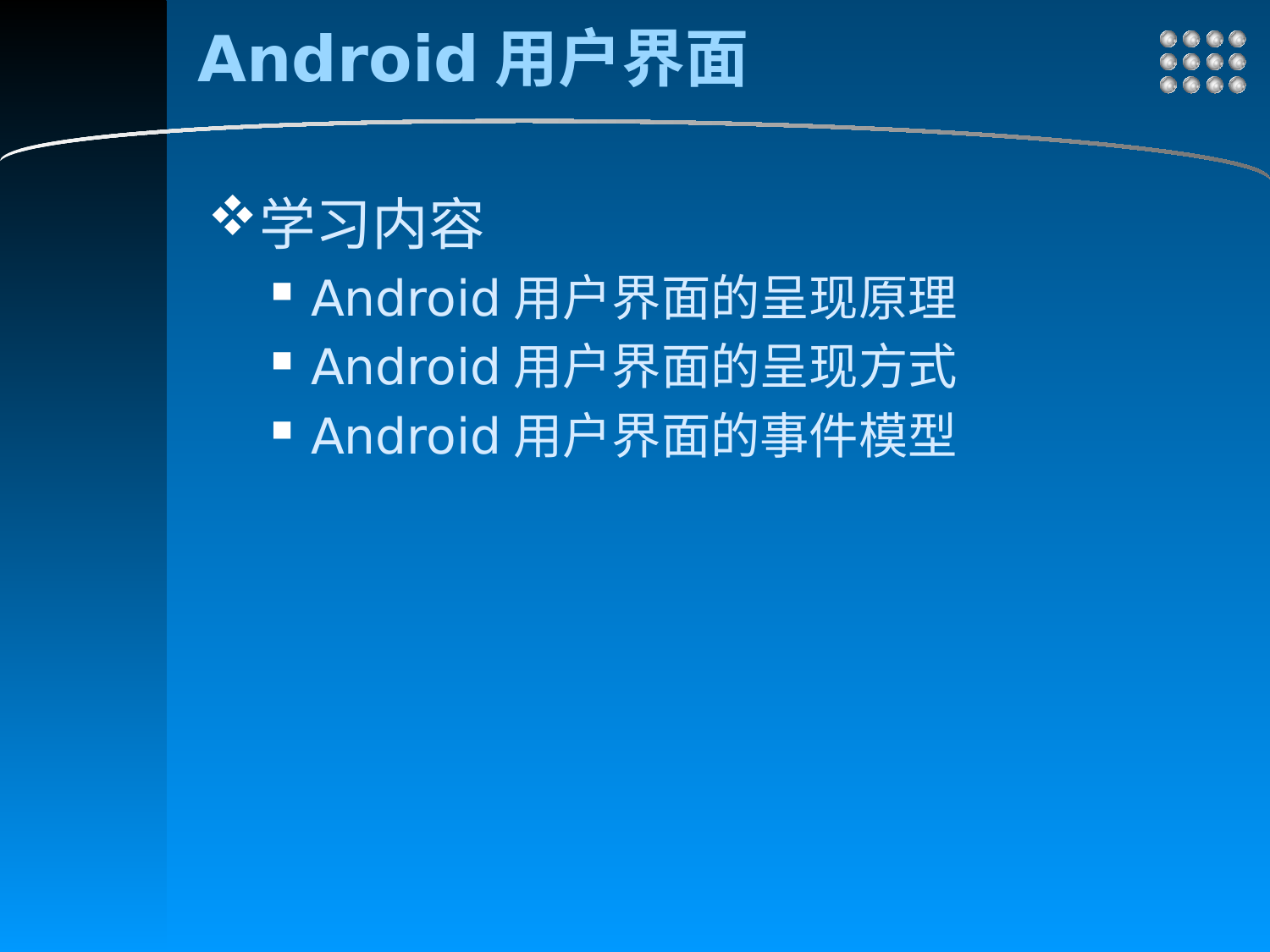

# Android用户界面
学习内容
Android用户界面的呈现原理
Android用户界面的呈现方式
Android用户界面的事件模型